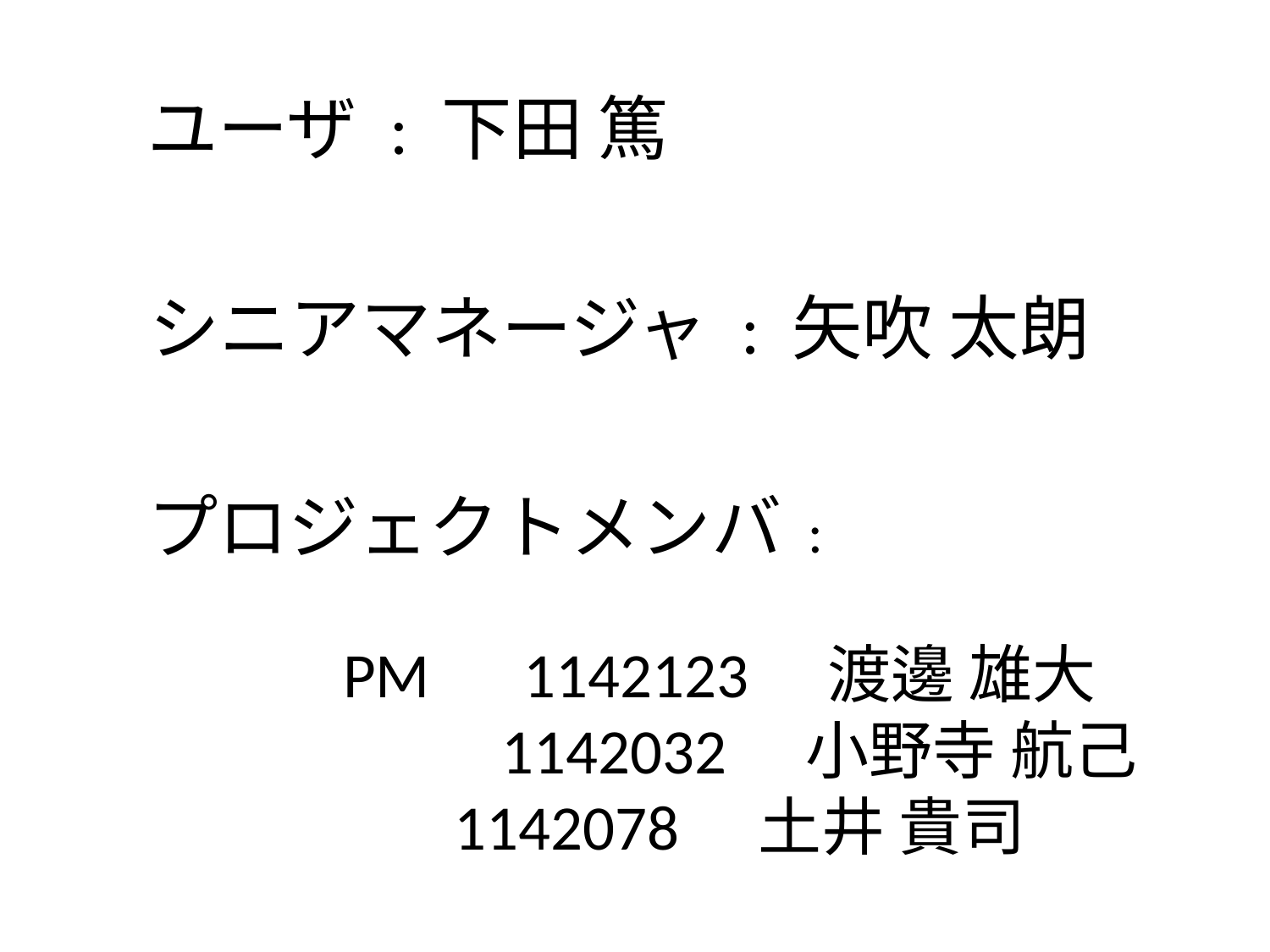

ユーザ : 下田 篤
シニアマネージャ : 矢吹 太朗
プロジェクトメンバ :

　　　 PM　1142123　渡邊 雄大
　　 　    　 1142032　小野寺 航己
          　     1142078　土井 貴司